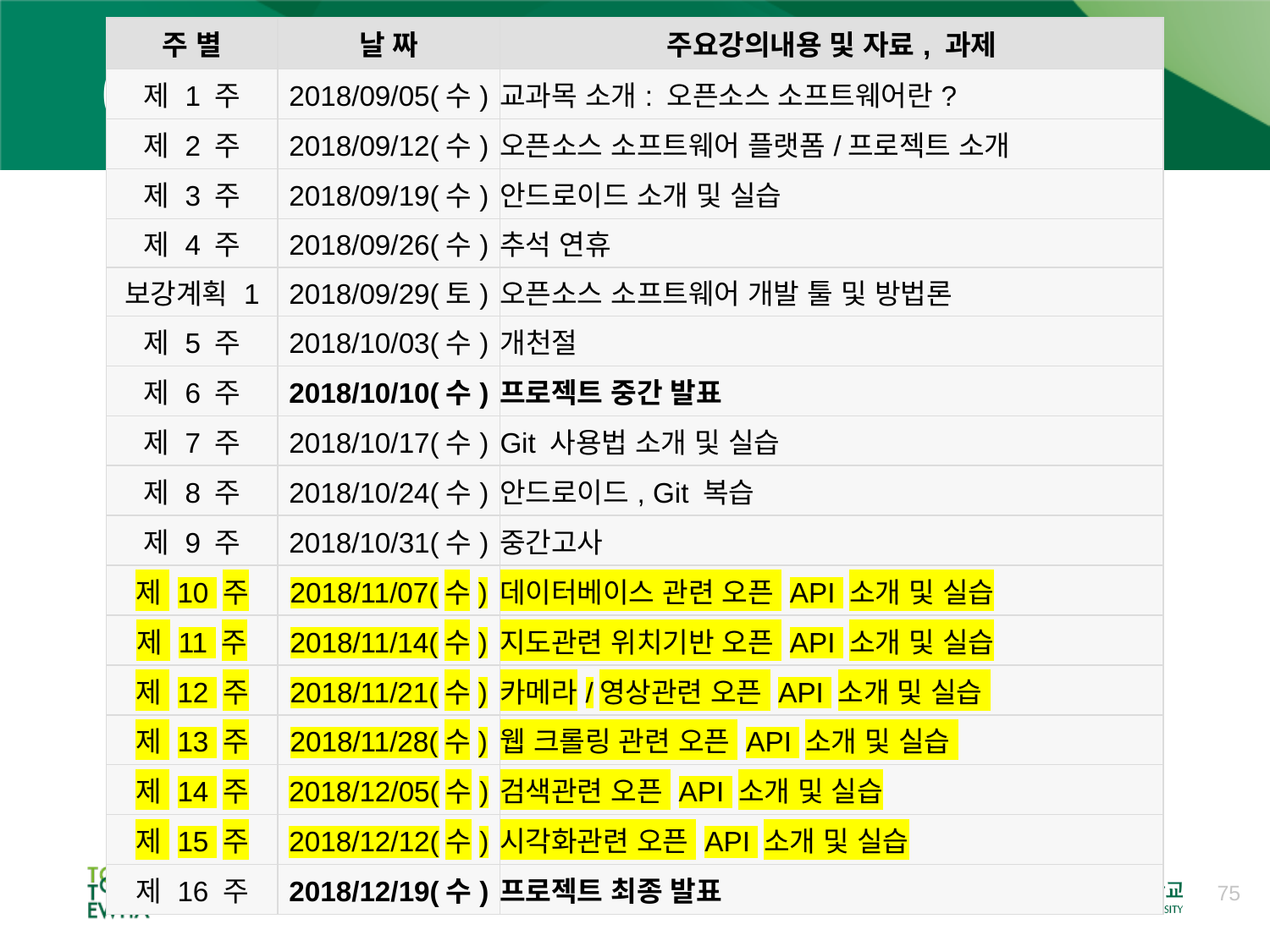

# 6. 강의 일정
| 주 별 | 날 짜 | 주요강의내용 및 자료, 과제 |
| --- | --- | --- |
| 제 1 주 | 2018/09/05(수) | 교과목 소개: 오픈소스 소프트웨어란? |
| 제 2 주 | 2018/09/12(수) | 오픈소스 소프트웨어 플랫폼/프로젝트 소개 |
| 제 3 주 | 2018/09/19(수) | 안드로이드 소개 및 실습 |
| 제 4 주 | 2018/09/26(수) | 추석 연휴 |
| 보강계획 1 | 2018/09/29(토) | 오픈소스 소프트웨어 개발 툴 및 방법론 |
| 제 5 주 | 2018/10/03(수) | 개천절 |
| 제 6 주 | 2018/10/10(수) | 프로젝트 중간 발표 |
| 제 7 주 | 2018/10/17(수) | Git 사용법 소개 및 실습 |
| 제 8 주 | 2018/10/24(수) | 안드로이드, Git 복습 |
| 제 9 주 | 2018/10/31(수) | 중간고사 |
| 제 10 주 | 2018/11/07(수) | 데이터베이스 관련 오픈 API 소개 및 실습 |
| 제 11 주 | 2018/11/14(수) | 지도관련 위치기반 오픈 API 소개 및 실습 |
| 제 12 주 | 2018/11/21(수) | 카메라/영상관련 오픈 API 소개 및 실습 |
| 제 13 주 | 2018/11/28(수) | 웹 크롤링 관련 오픈 API 소개 및 실습 |
| 제 14 주 | 2018/12/05(수) | 검색관련 오픈 API 소개 및 실습 |
| 제 15 주 | 2018/12/12(수) | 시각화관련 오픈 API 소개 및 실습 |
| 제 16 주 | 2018/12/19(수) | 프로젝트 최종 발표 |
75